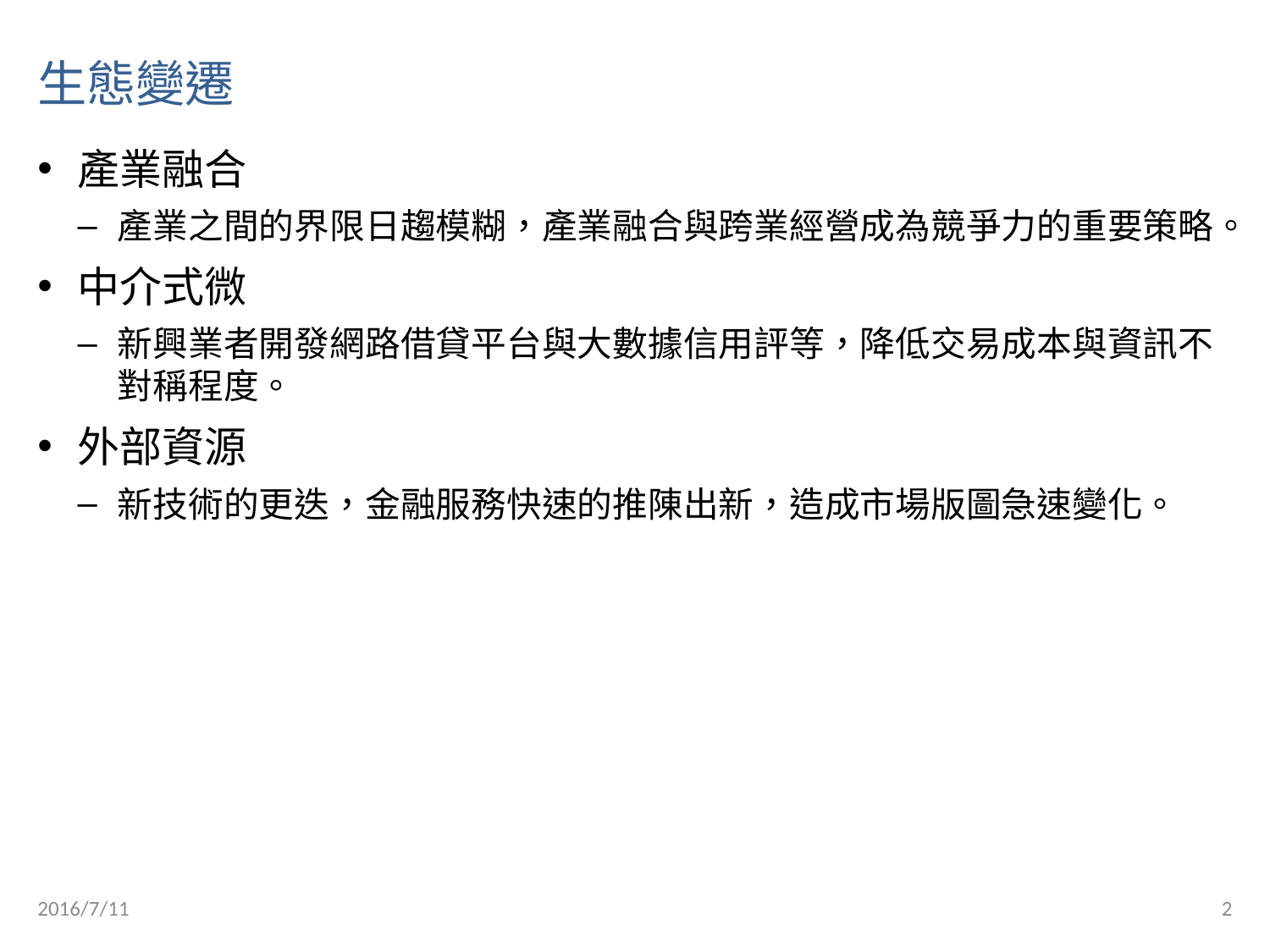

# 生態變遷
產業融合
產業之間的界限日趨模糊，產業融合與跨業經營成為競爭力的重要策略。
中介式微
新興業者開發網路借貸平台與大數據信用評等，降低交易成本與資訊不對稱程度。
外部資源
新技術的更迭，金融服務快速的推陳出新，造成市場版圖急速變化。
2016/7/11
2